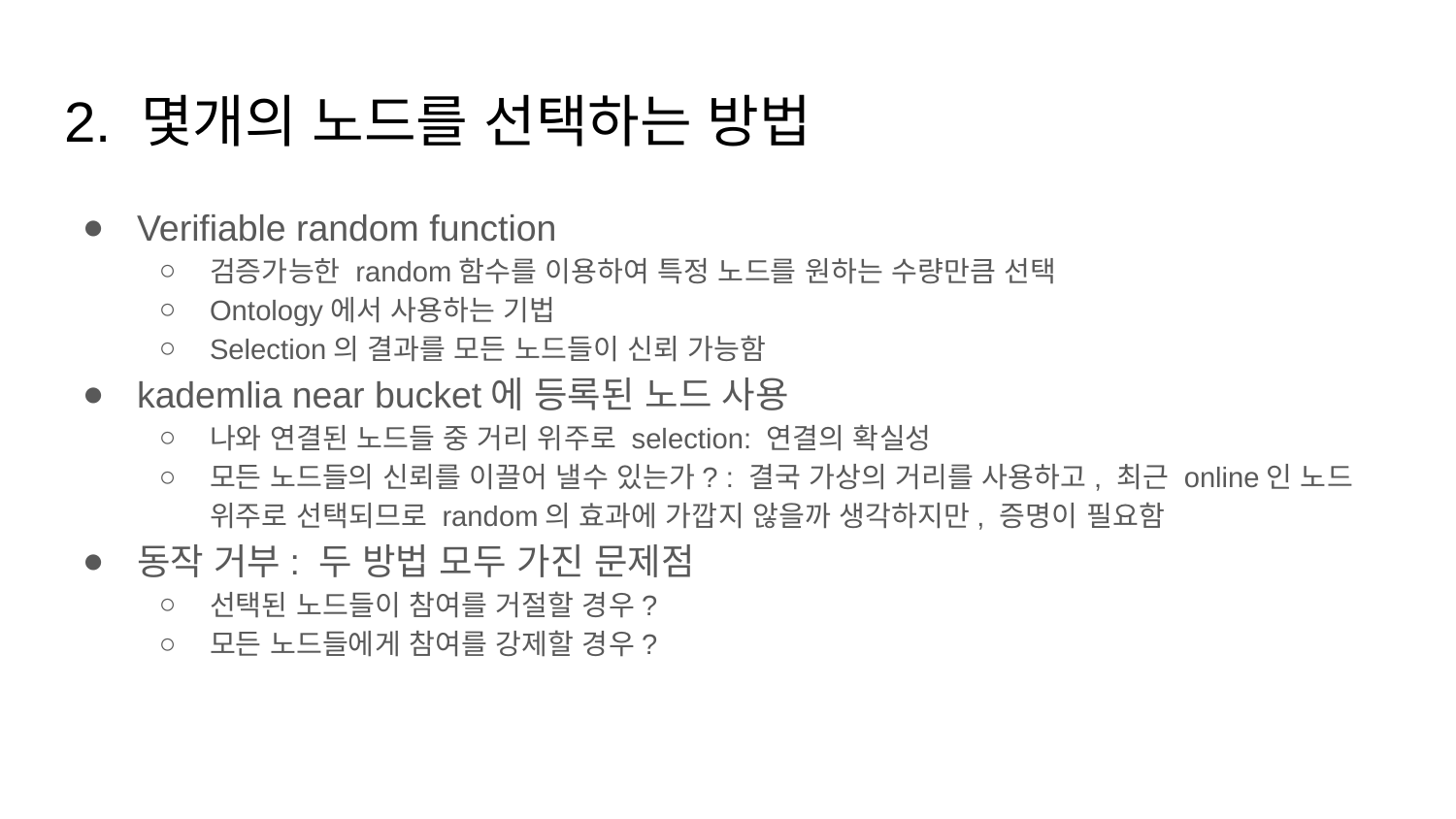

# 2. 몇개의 노드를 선택하는 방법
Verifiable random function
검증가능한 random함수를 이용하여 특정 노드를 원하는 수량만큼 선택
Ontology에서 사용하는 기법
Selection의 결과를 모든 노드들이 신뢰 가능함
kademlia near bucket에 등록된 노드 사용
나와 연결된 노드들 중 거리 위주로 selection: 연결의 확실성
모든 노드들의 신뢰를 이끌어 낼수 있는가? : 결국 가상의 거리를 사용하고, 최근 online인 노드 위주로 선택되므로 random의 효과에 가깝지 않을까 생각하지만, 증명이 필요함
동작 거부: 두 방법 모두 가진 문제점
선택된 노드들이 참여를 거절할 경우?
모든 노드들에게 참여를 강제할 경우?